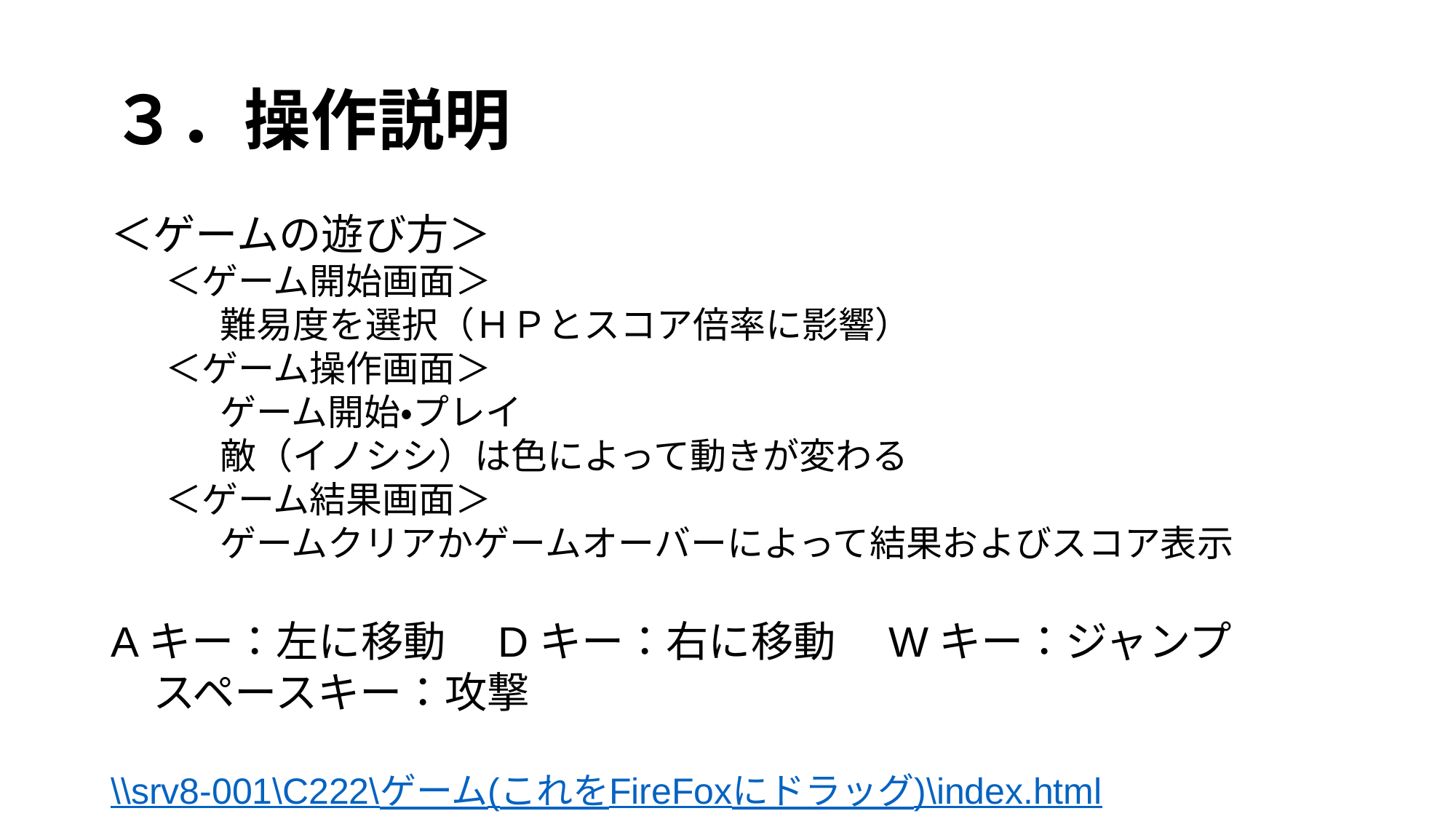

# ３．操作説明
＜ゲームの遊び方＞
＜ゲーム開始画面＞
難易度を選択（ＨＰとスコア倍率に影響）
＜ゲーム操作画面＞
ゲーム開始・プレイ
敵（イノシシ）は色によって動きが変わる
＜ゲーム結果画面＞
ゲームクリアかゲームオーバーによって結果およびスコア表示

Aキー：左に移動　Dキー：右に移動　Wキー：ジャンプ　　スペースキー：攻撃

\\srv8-001\C222\ゲーム(これをFireFoxにドラッグ)\index.html